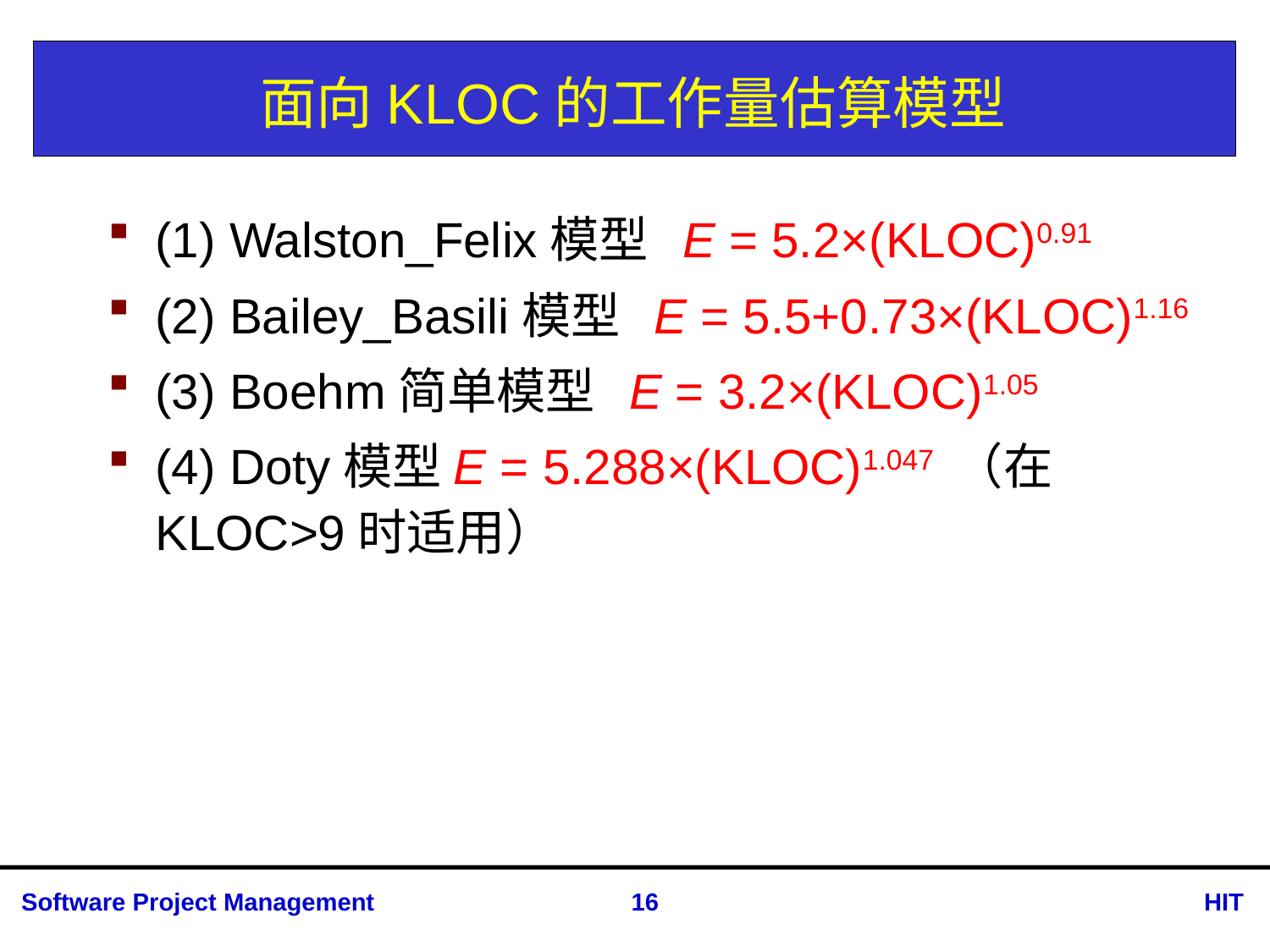

# 面向KLOC的工作量估算模型
(1) Walston_Felix模型  E = 5.2×(KLOC)0.91
(2) Bailey_Basili模型  E = 5.5+0.73×(KLOC)1.16
(3) Boehm简单模型  E = 3.2×(KLOC)1.05
(4) Doty模型E = 5.288×(KLOC)1.047 （在KLOC>9时适用）